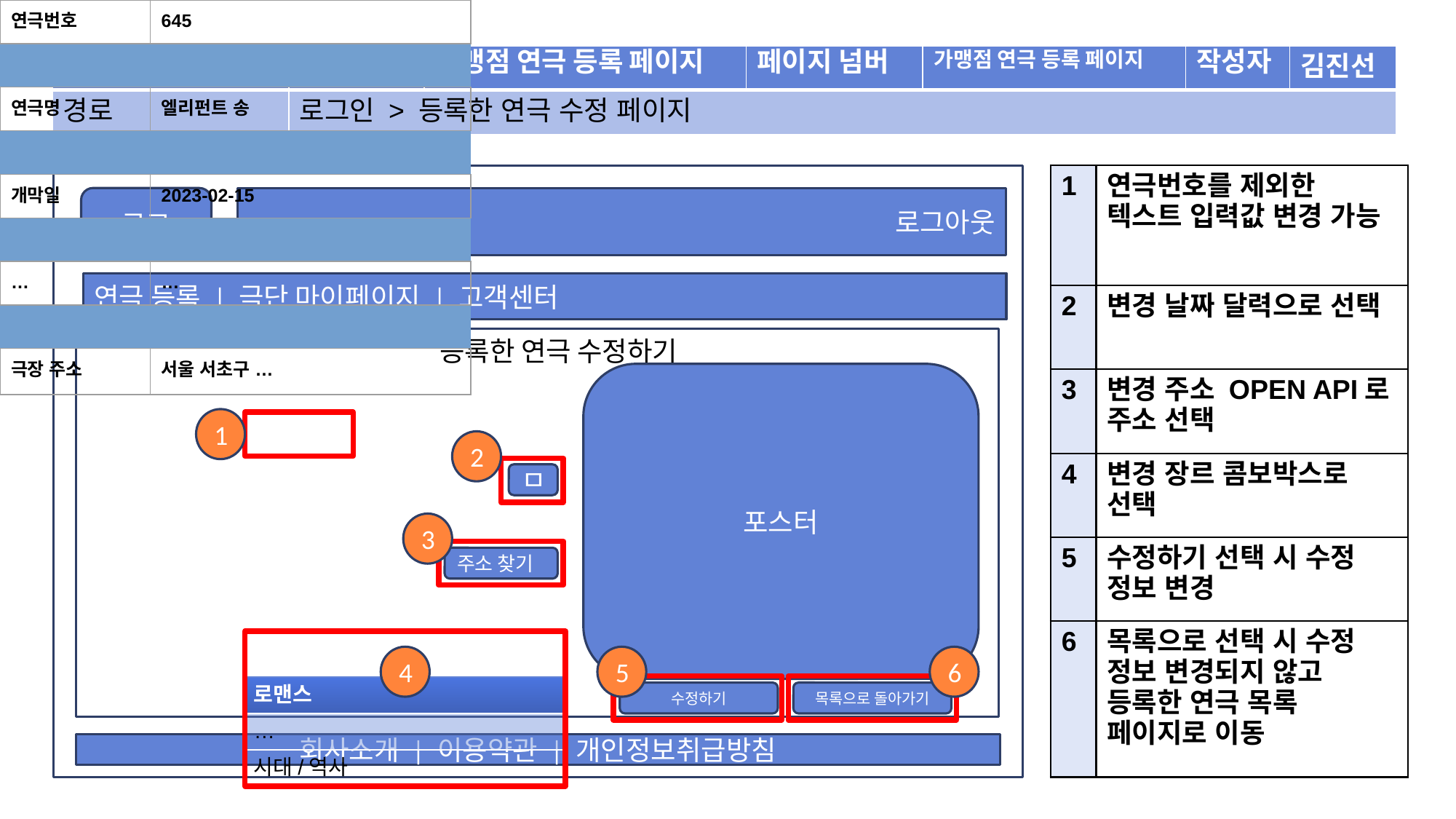

| 티켓 중개 시스템 | 페이지명 | 가맹점 연극 등록 페이지 | 페이지 넘버 | 가맹점 연극 등록 페이지 | 작성자 | 김진선 |
| --- | --- | --- | --- | --- | --- | --- |
| 경로 | 로그인 > 등록한 연극 수정 페이지 |  |  |  |  |  |
| 1 | 연극번호를 제외한 텍스트 입력값 변경 가능 |
| --- | --- |
| 2 | 변경 날짜 달력으로 선택 |
| 3 | 변경 주소 OPEN API로 주소 선택 |
| 4 | 변경 장르 콤보박스로 선택 |
| 5 | 수정하기 선택 시 수정 정보 변경 |
| 6 | 목록으로 선택 시 수정 정보 변경되지 않고 등록한 연극 목록 페이지로 이동 |

로고
로그아웃
연극 등록 | 극단 마이페이지 | 고객센터

등록한 연극 수정하기
포스터
| 연극번호 | 645 |
| --- | --- |
|  |  |
| 연극명 | 엘리펀트 송 |
|  |  |
| 개막일 | 2023-02-15 |
|  |  |
| … | … |
|  |  |
| 극장 주소 | 서울 서초구 … |
|  |  |
| … | ... |
|  |  |
| 장르 정보 | 추리스릴러극 |
1

2

ㅁ
3

주소 찾기

4
5
6

| 로맨스 |
| --- |
| … |
| 시대/역사 |
수정하기
목록으로 돌아가기
회사소개 | 이용약관 | 개인정보취급방침